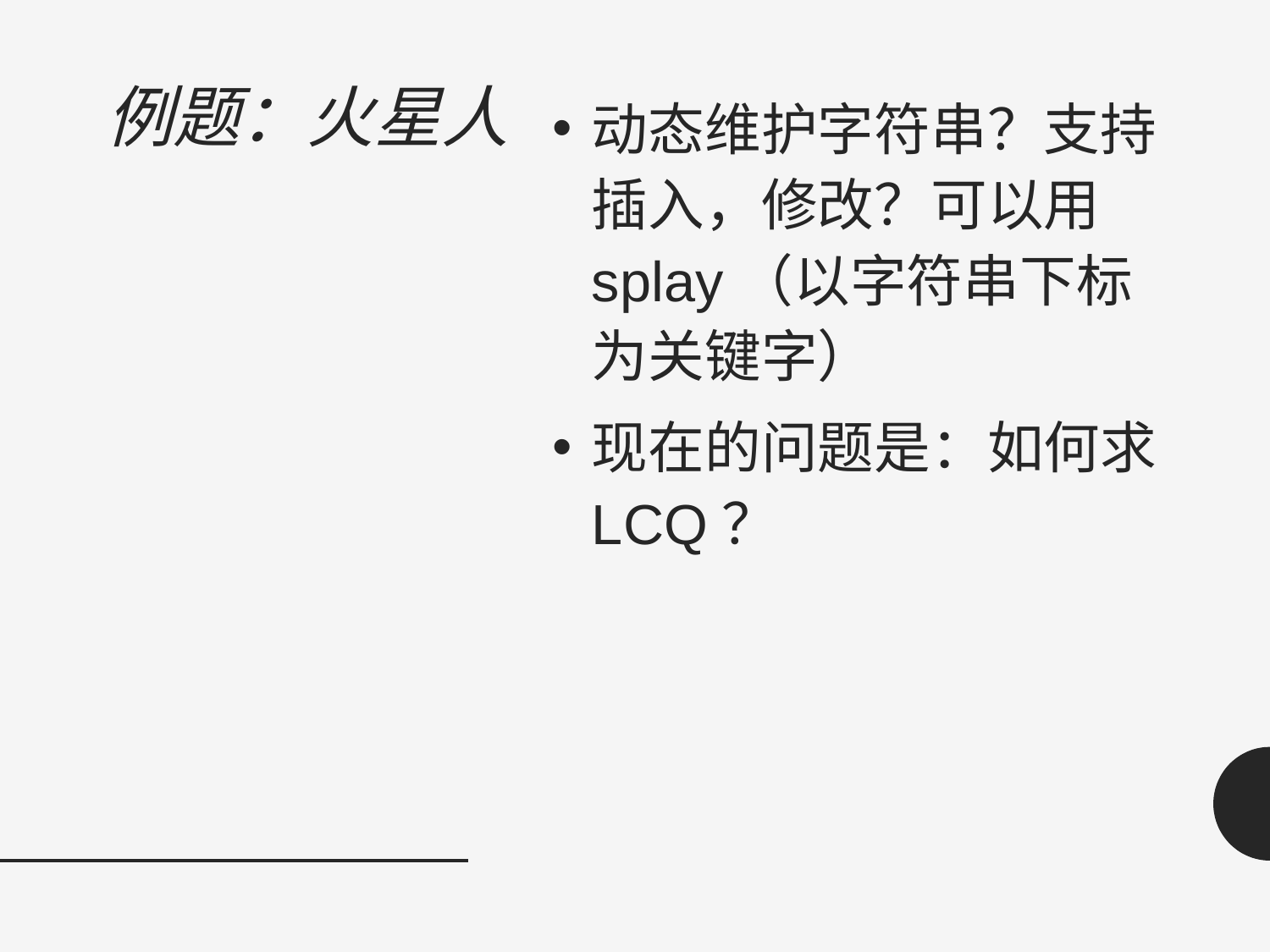

# 例题：火星人
动态维护字符串？支持插入，修改？可以用splay（以字符串下标为关键字）
现在的问题是：如何求LCQ？